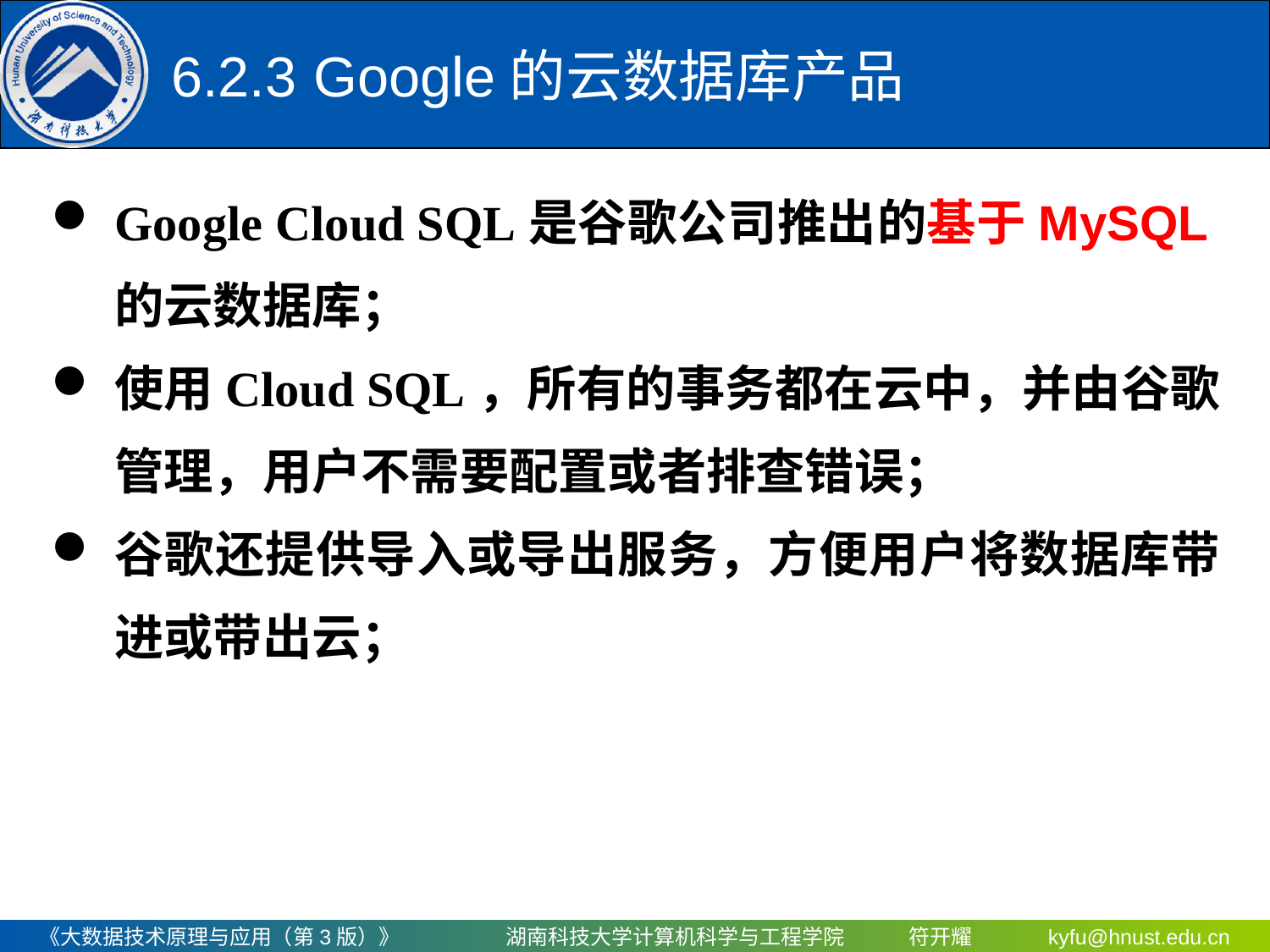

# 6.2.3	 Google的云数据库产品
Google Cloud SQL是谷歌公司推出的基于MySQL的云数据库；
使用Cloud SQL，所有的事务都在云中，并由谷歌管理，用户不需要配置或者排查错误；
谷歌还提供导入或导出服务，方便用户将数据库带进或带出云；